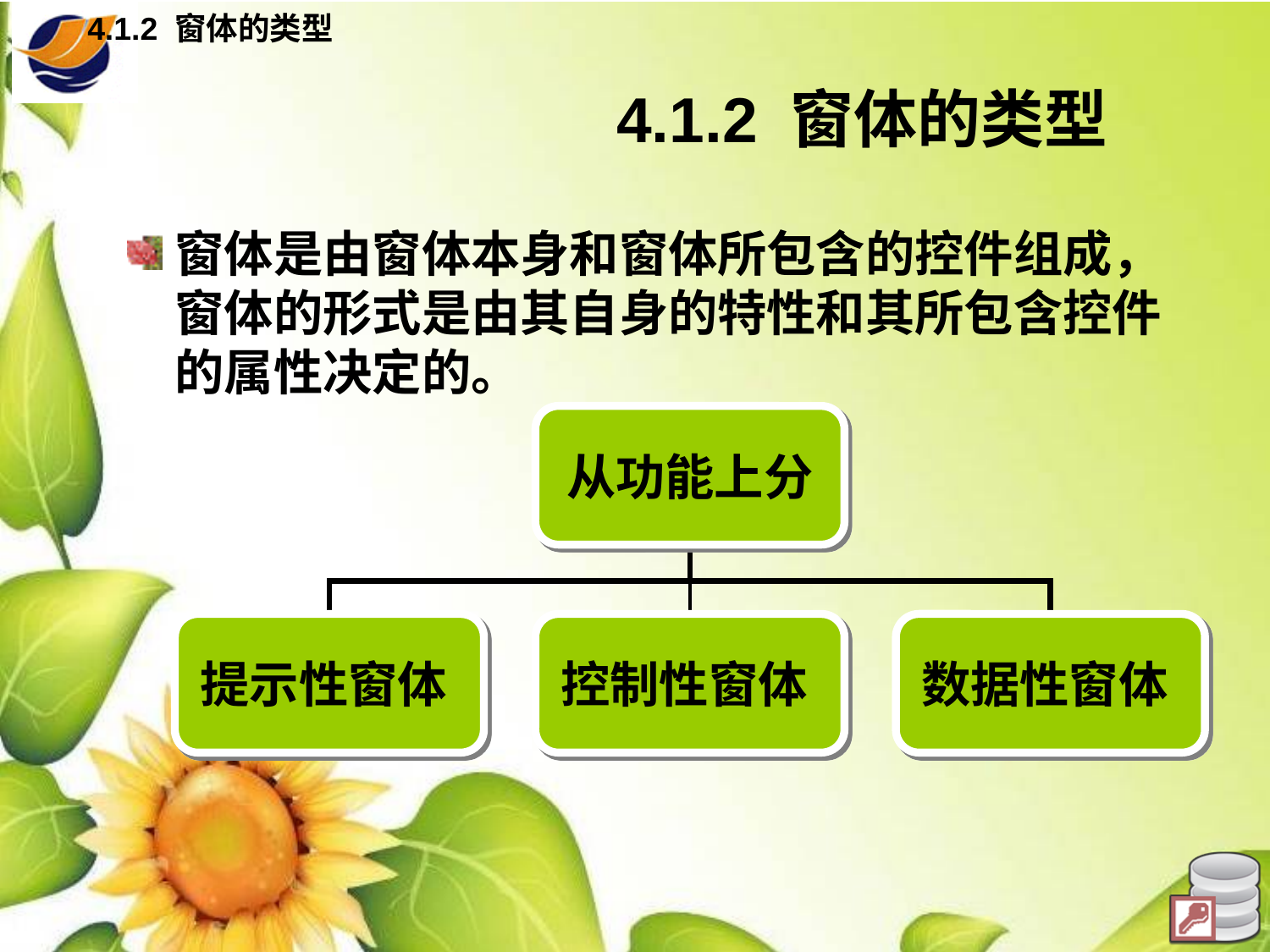

4.1.2 窗体的类型
# 4.1.2 窗体的类型
窗体是由窗体本身和窗体所包含的控件组成，窗体的形式是由其自身的特性和其所包含控件的属性决定的。
从功能上分
提示性窗体
控制性窗体
数据性窗体